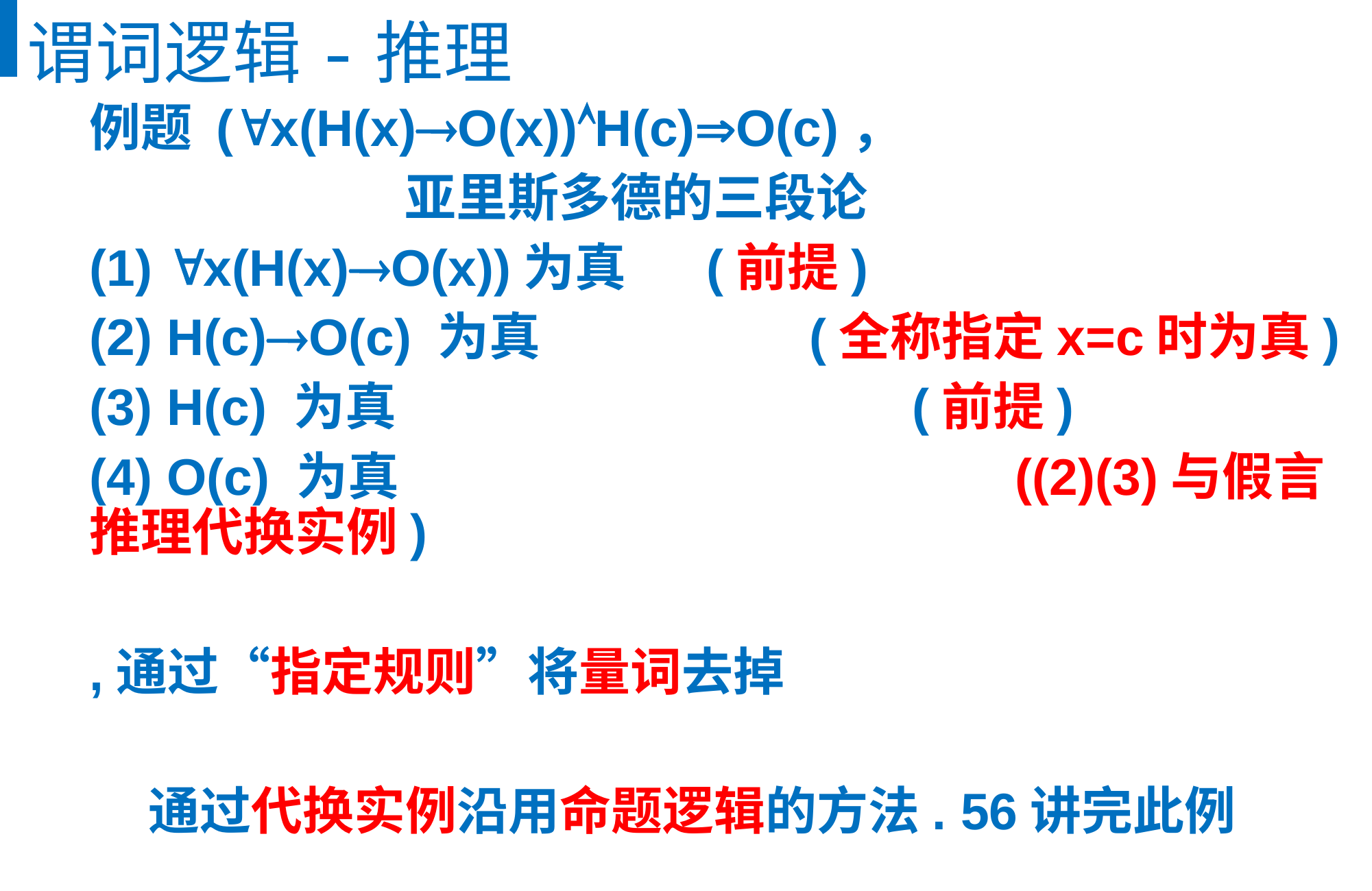

谓词逻辑-推理
例题 (∀x(H(x)→O(x))∧H(c)⇒O(c)，
                          亚里斯多德的三段论
(1) ∀x(H(x)→O(x))为真	(前提)
(2) H(c)→O(c) 为真			(全称指定x=c时为真)
(3) H(c) 为真						(前提)
(4) O(c) 为真						((2)(3)与假言推理代换实例)

,通过“指定规则”将量词去掉

    通过代换实例沿用命题逻辑的方法. 56讲完此例